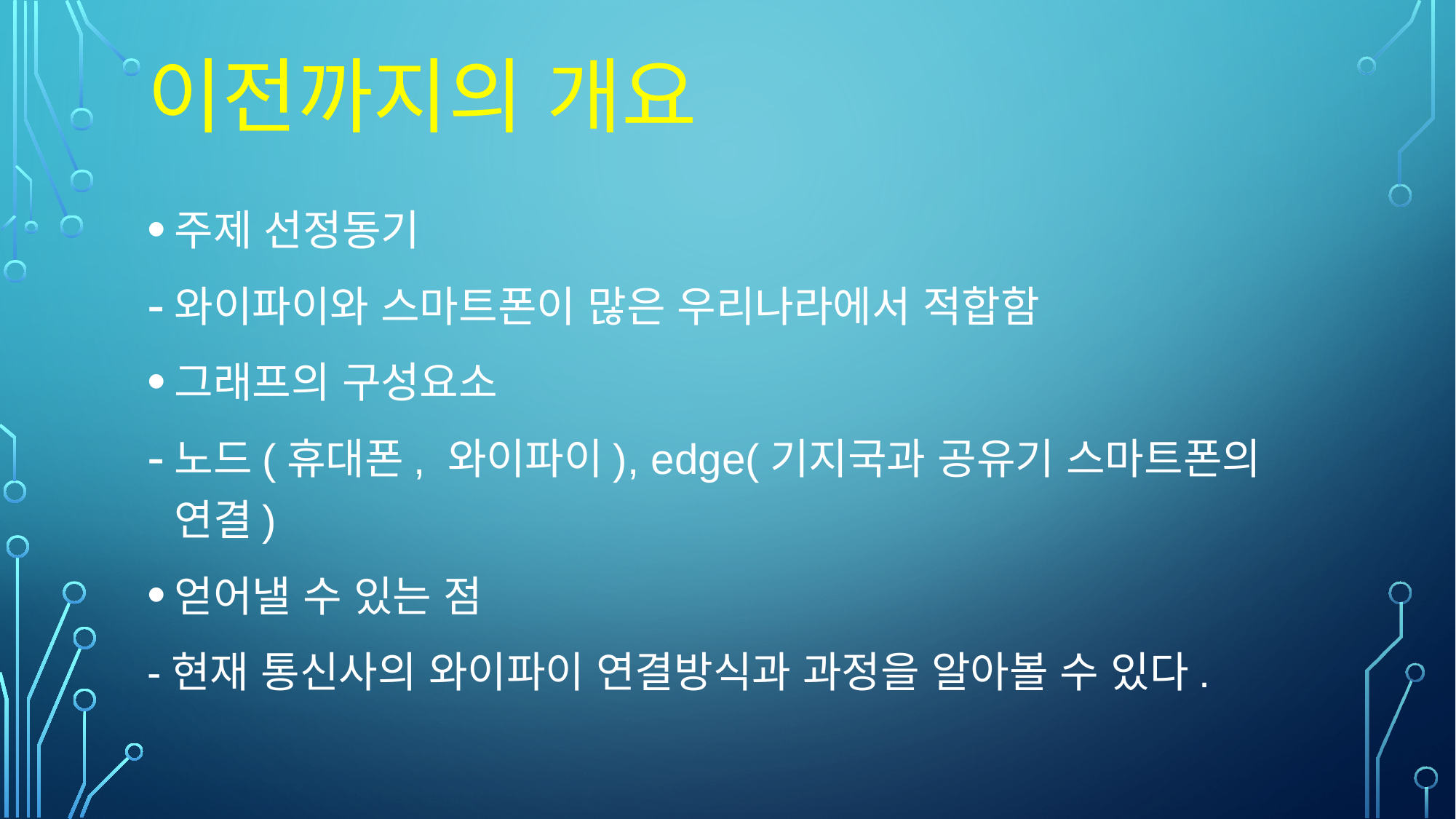

# 이전까지의 개요
주제 선정동기
와이파이와 스마트폰이 많은 우리나라에서 적합함
그래프의 구성요소
노드(휴대폰, 와이파이), edge(기지국과 공유기 스마트폰의 연결)
얻어낼 수 있는 점
-현재 통신사의 와이파이 연결방식과 과정을 알아볼 수 있다.